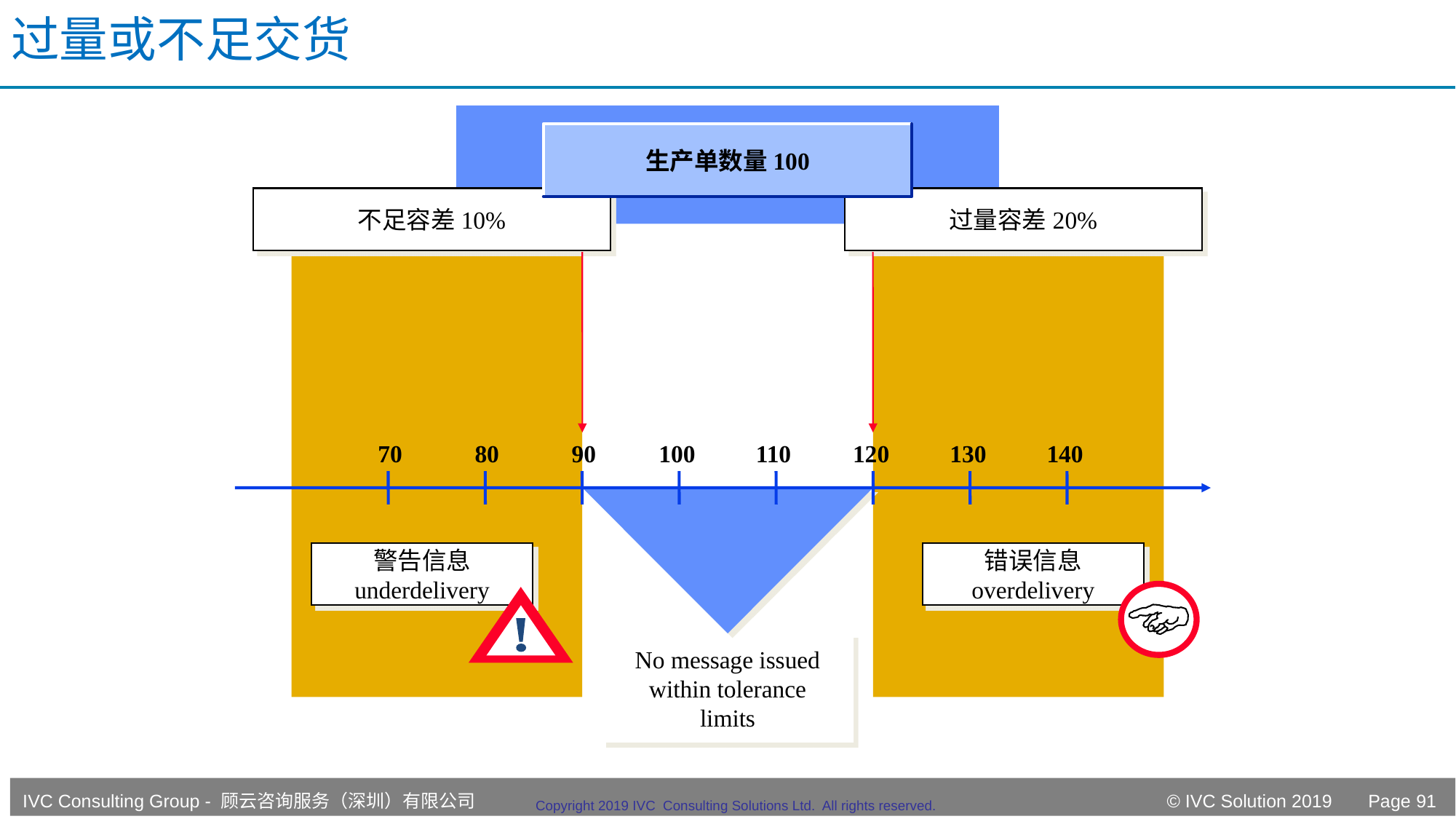

# 过量或不足交货

生产单数量100

不足容差10%
过量容差20%

70
80
90
100
110
120
130
140

警告信息
underdelivery
错误信息
overdelivery

No message issued
within tolerance
limits